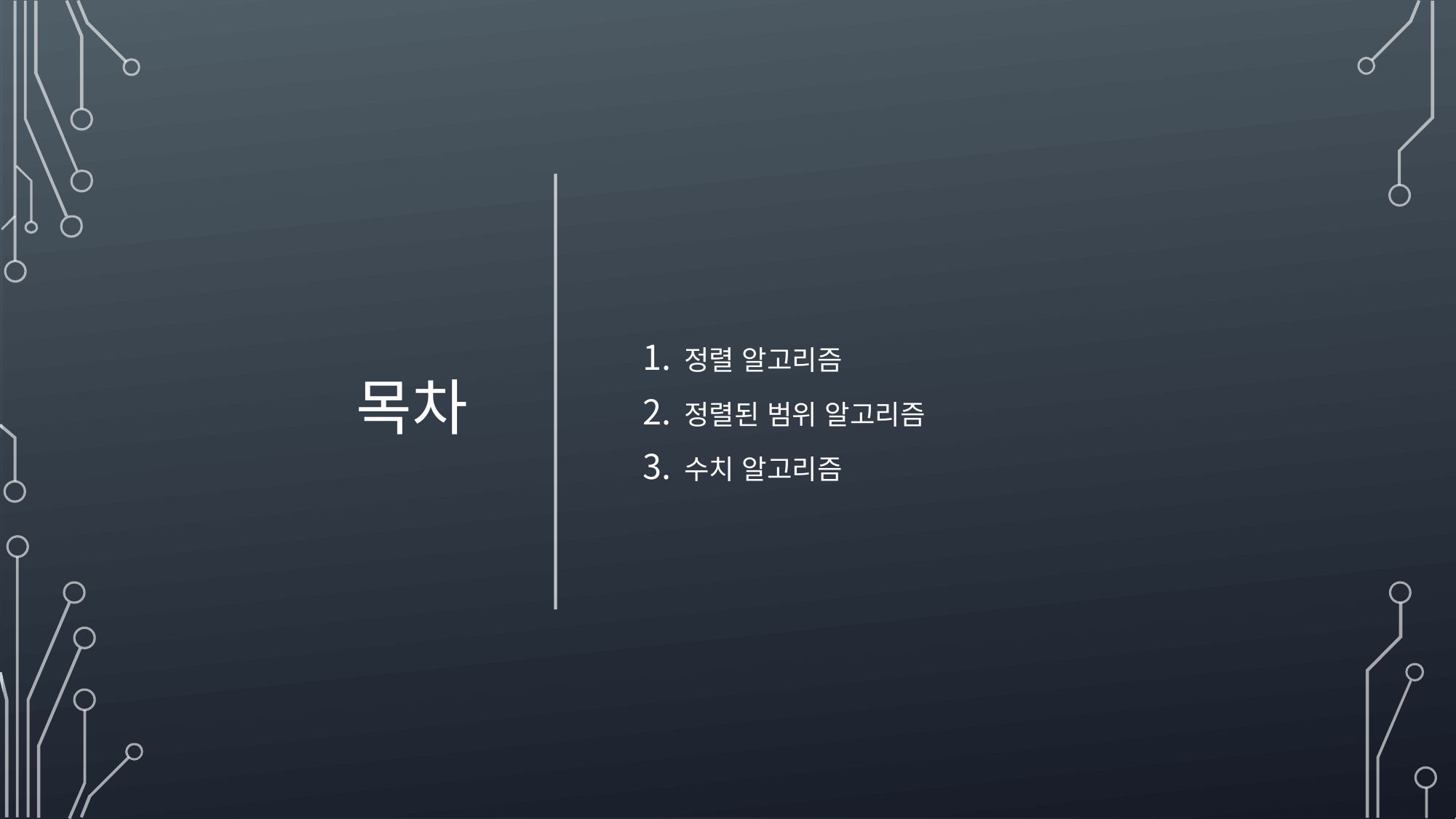

# 목차
정렬 알고리즘
정렬된 범위 알고리즘
수치 알고리즘